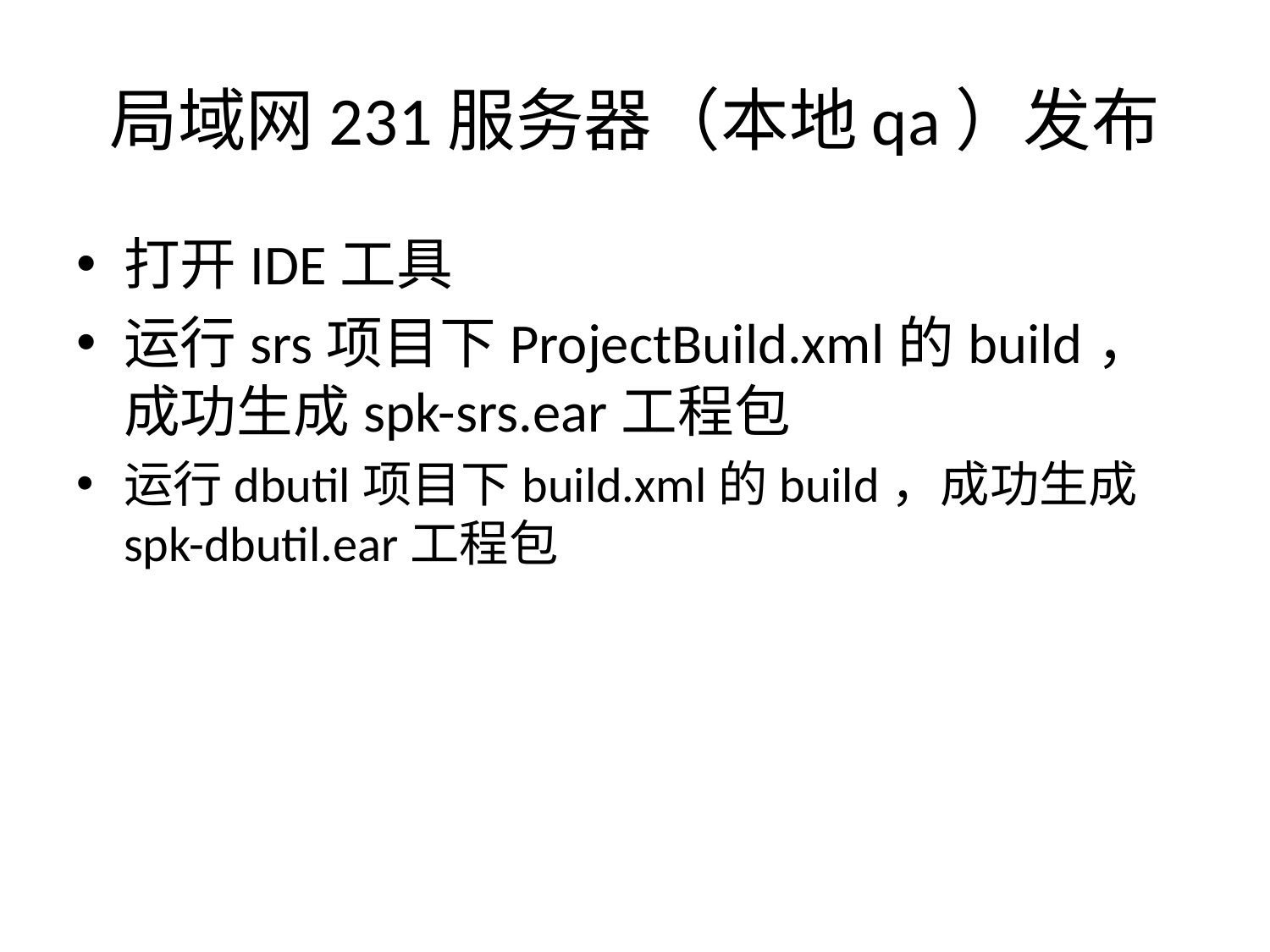

# 局域网231服务器（本地qa）发布
打开IDE工具
运行srs项目下ProjectBuild.xml的build，成功生成spk-srs.ear工程包
运行dbutil项目下build.xml的build，成功生成spk-dbutil.ear工程包